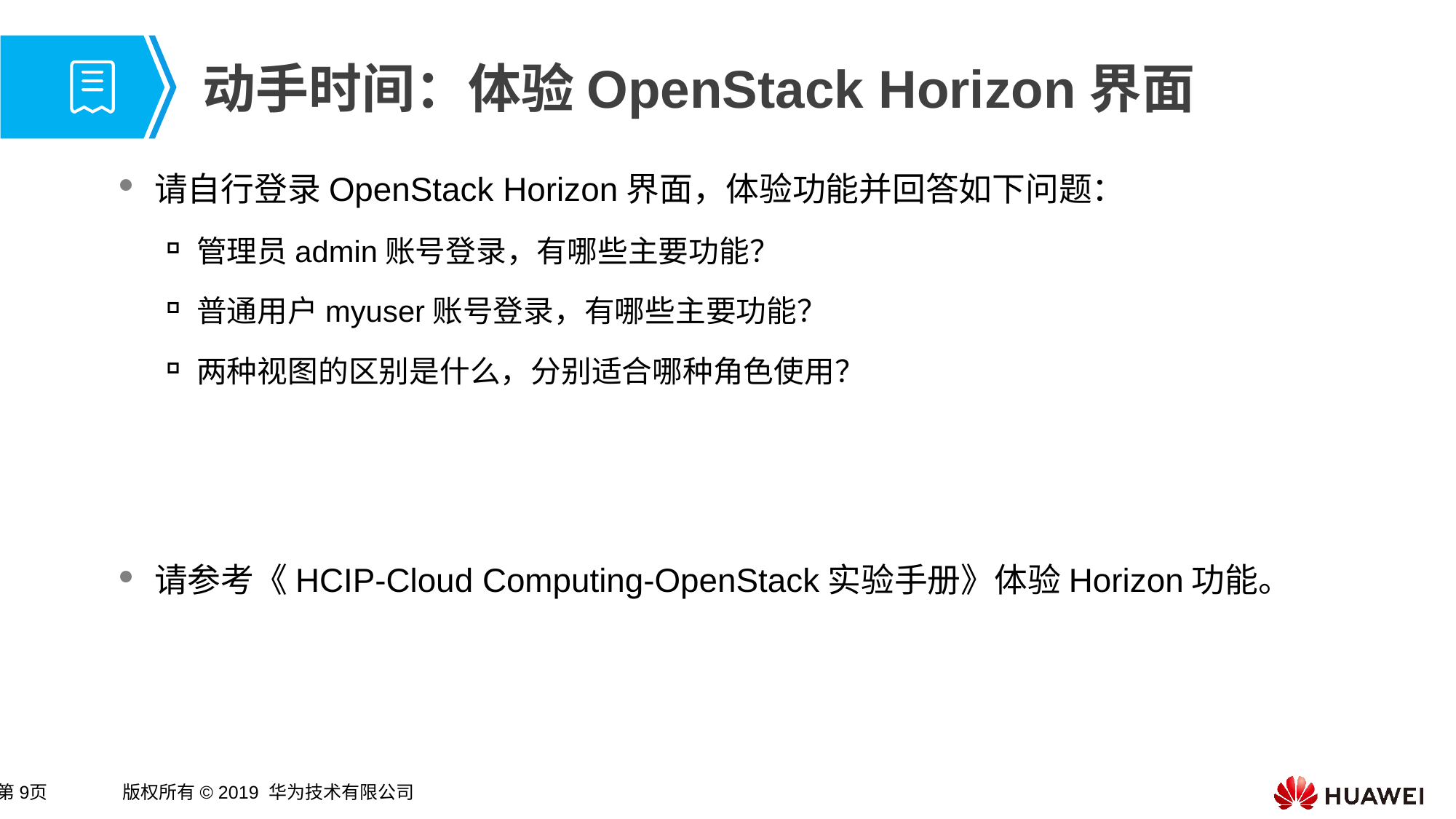

# 动手时间：体验OpenStack Horizon界面
请自行登录OpenStack Horizon界面，体验功能并回答如下问题：
管理员admin账号登录，有哪些主要功能？
普通用户myuser账号登录，有哪些主要功能？
两种视图的区别是什么，分别适合哪种角色使用？

请参考《HCIP-Cloud Computing-OpenStack实验手册》体验Horizon功能。